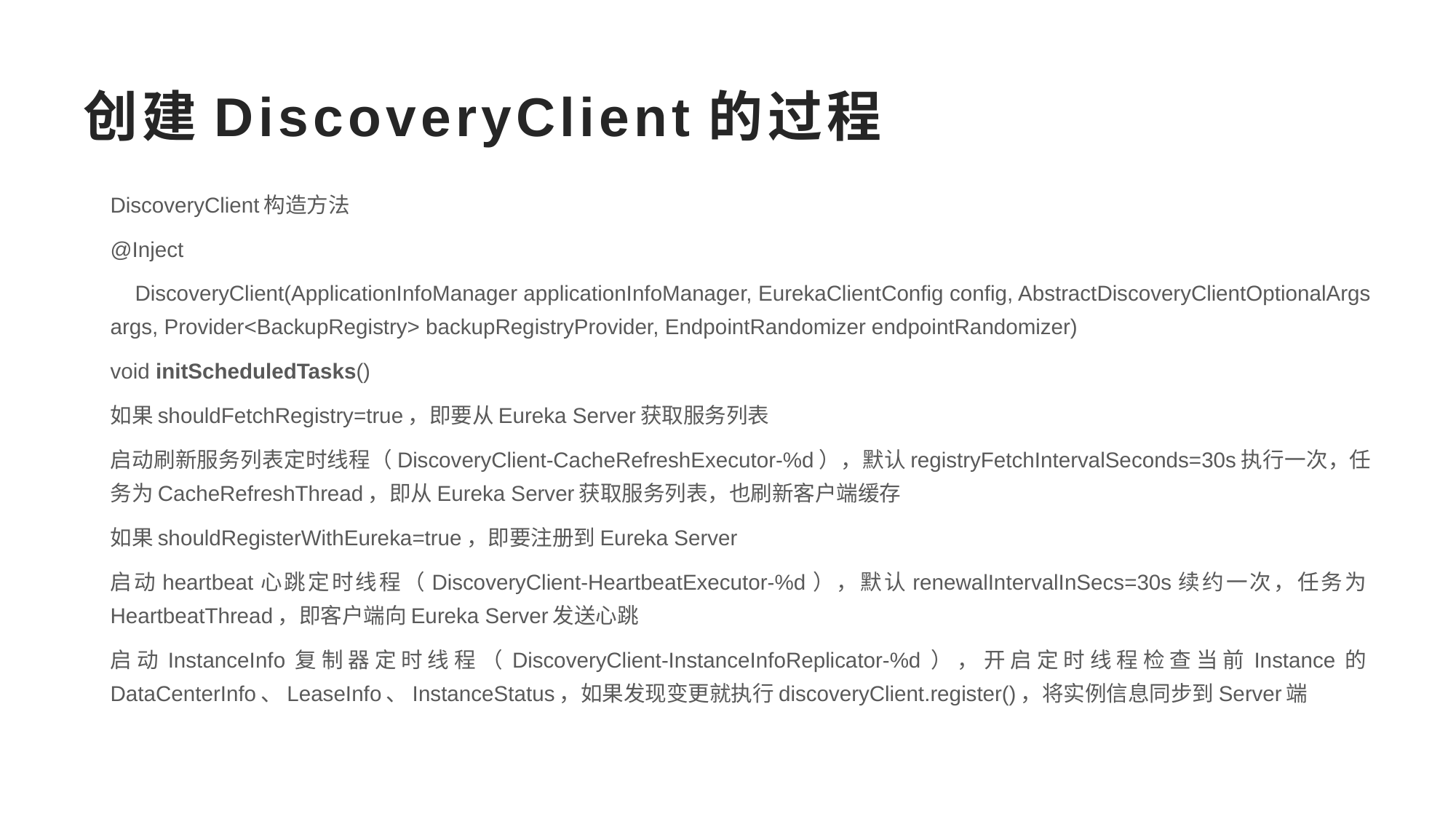

创建DiscoveryClient的过程
DiscoveryClient构造方法
@Inject
    DiscoveryClient(ApplicationInfoManager applicationInfoManager, EurekaClientConfig config, AbstractDiscoveryClientOptionalArgs args, Provider<BackupRegistry> backupRegistryProvider, EndpointRandomizer endpointRandomizer)
void initScheduledTasks()
如果shouldFetchRegistry=true，即要从Eureka Server获取服务列表
启动刷新服务列表定时线程（DiscoveryClient-CacheRefreshExecutor-%d），默认registryFetchIntervalSeconds=30s执行一次，任务为CacheRefreshThread，即从Eureka Server获取服务列表，也刷新客户端缓存
如果shouldRegisterWithEureka=true，即要注册到Eureka Server
启动heartbeat心跳定时线程（DiscoveryClient-HeartbeatExecutor-%d），默认renewalIntervalInSecs=30s续约一次，任务为HeartbeatThread，即客户端向Eureka Server发送心跳
启动InstanceInfo复制器定时线程（DiscoveryClient-InstanceInfoReplicator-%d），开启定时线程检查当前Instance的DataCenterInfo、LeaseInfo、InstanceStatus，如果发现变更就执行discoveryClient.register()，将实例信息同步到Server端